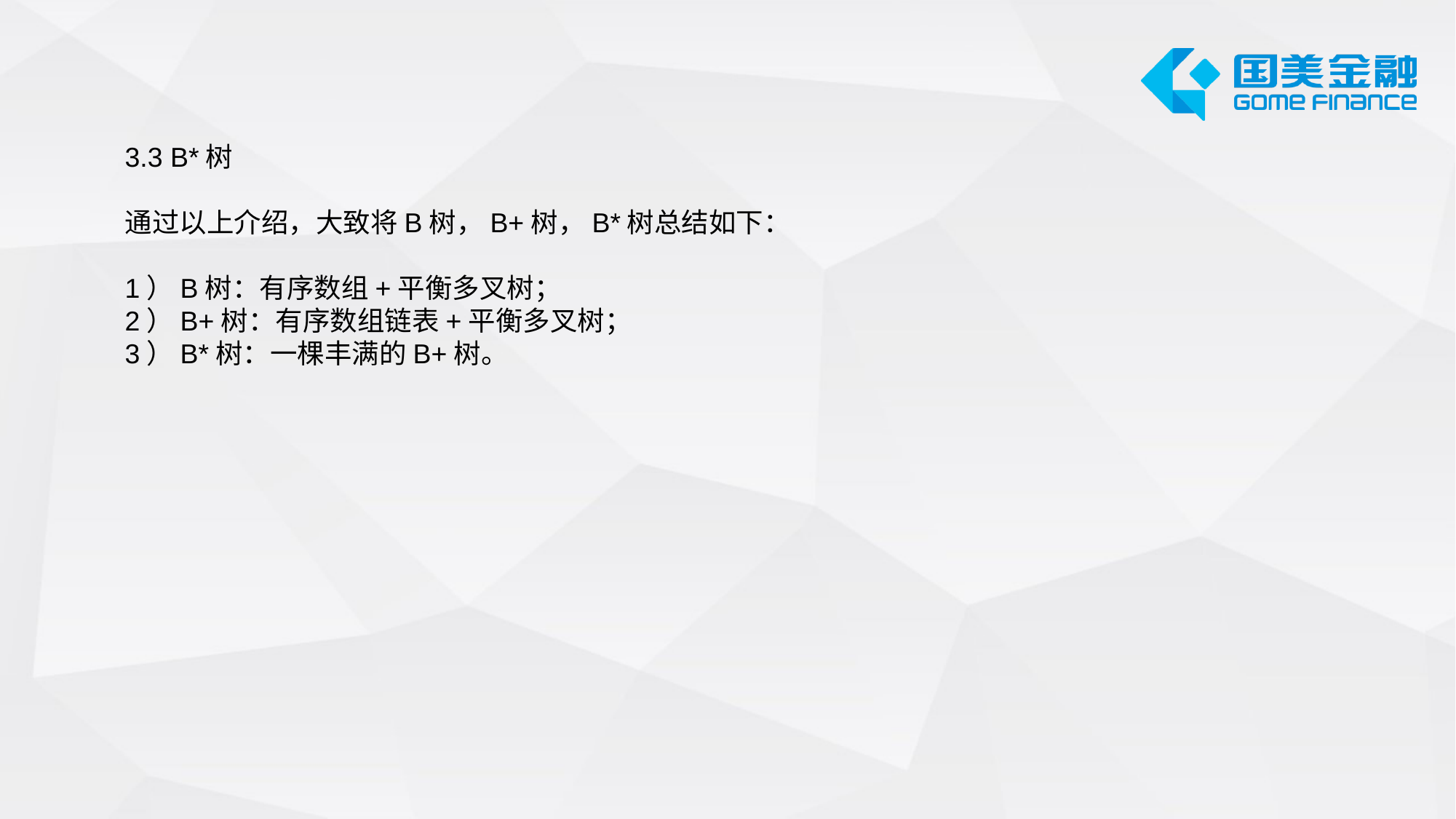

3.3 B*树

通过以上介绍，大致将B树，B+树，B*树总结如下：

1）B树：有序数组+平衡多叉树；
2）B+树：有序数组链表+平衡多叉树；
3）B*树：一棵丰满的B+树。